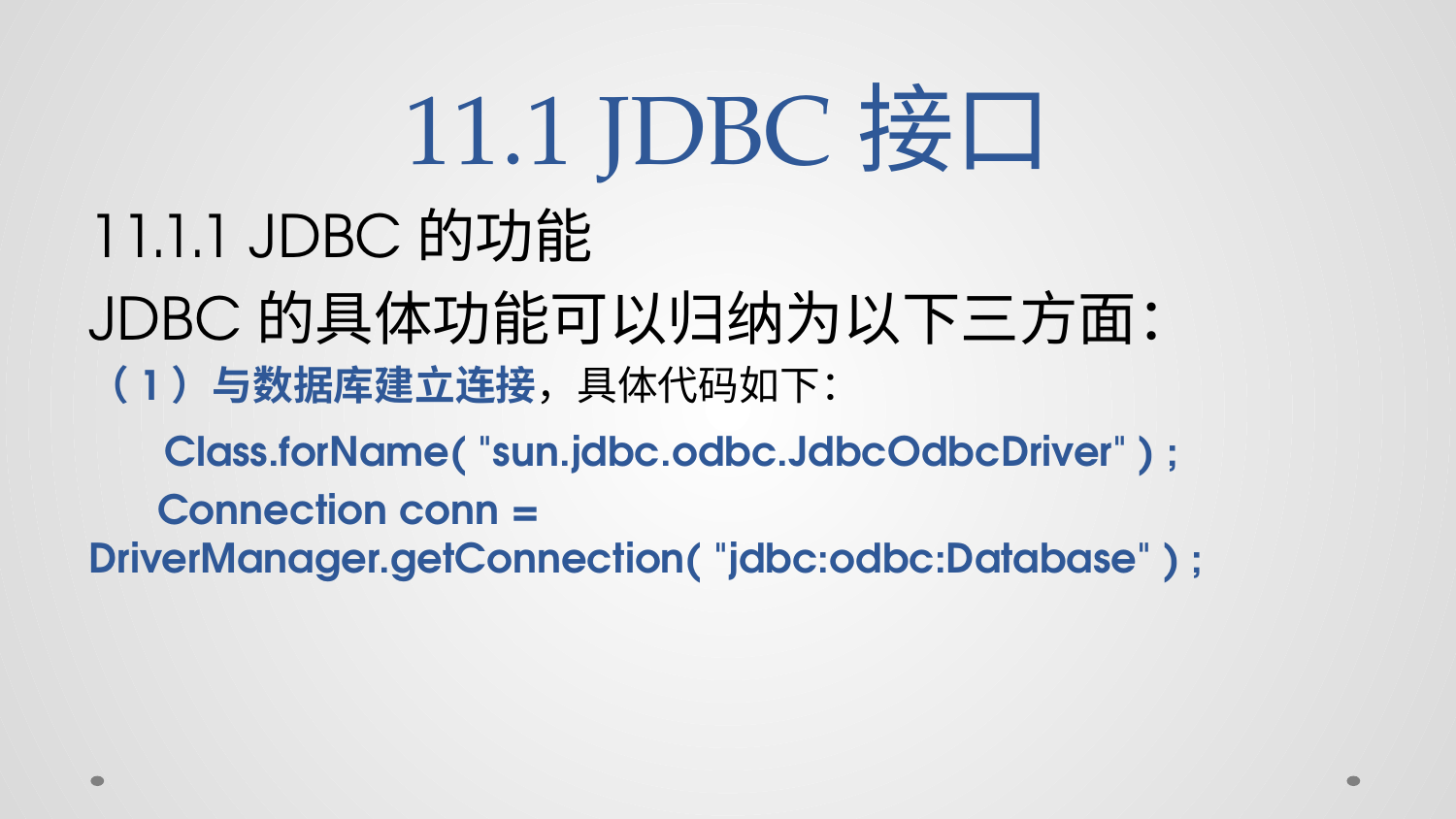

# 11.1 JDBC接口
11.1.1 JDBC的功能
JDBC的具体功能可以归纳为以下三方面：
（1）与数据库建立连接，具体代码如下：
      Class.forName( "sun.jdbc.odbc.JdbcOdbcDriver" ) ;
      Connection conn = DriverManager.getConnection( "jdbc:odbc:Database" ) ;